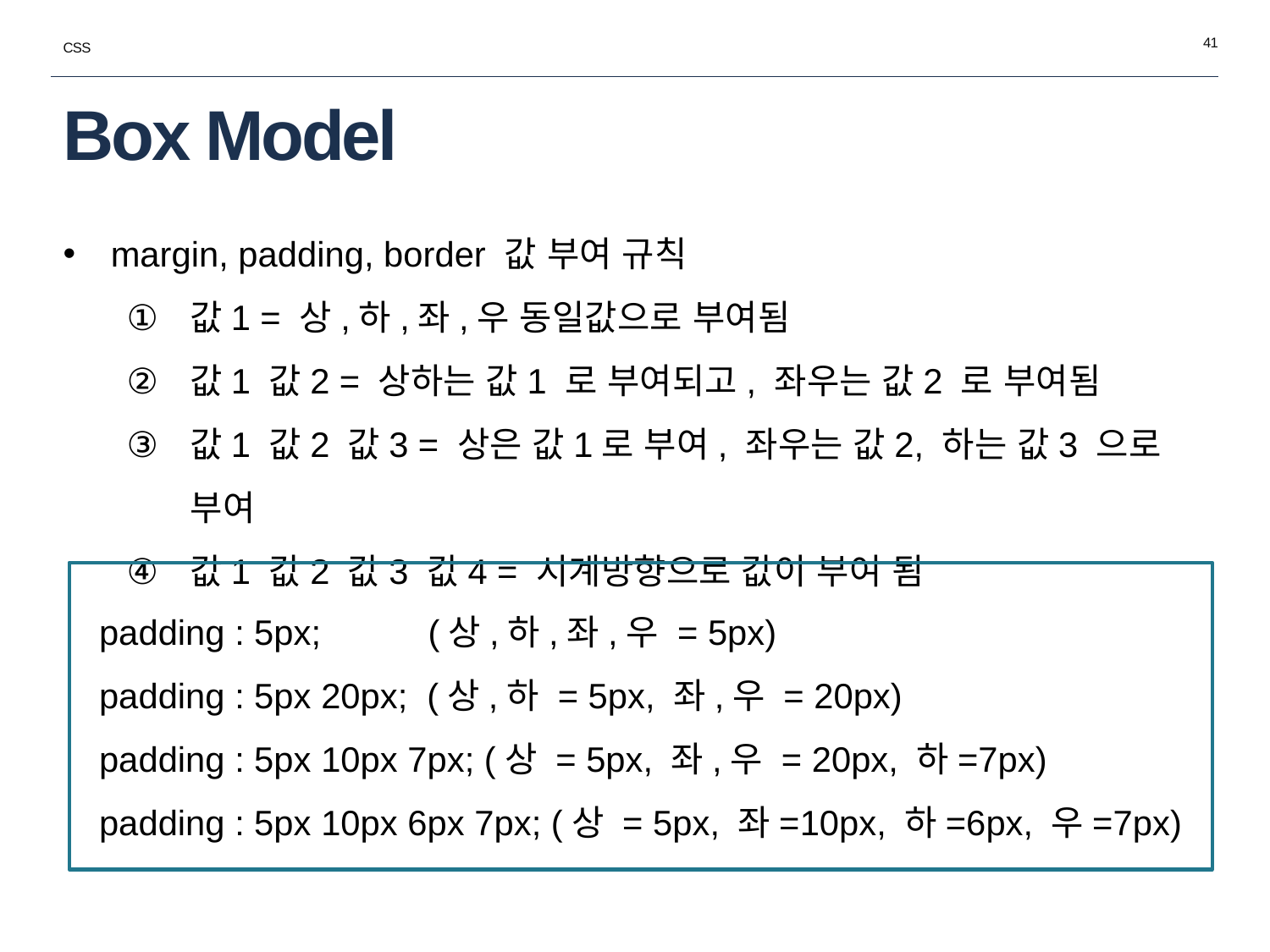

41
CSS
# Box Model
margin, padding, border 값 부여 규칙
값1 = 상,하,좌,우 동일값으로 부여됨
값1 값2 = 상하는 값1 로 부여되고, 좌우는 값2 로 부여됨
값1 값2 값3 = 상은 값1로 부여, 좌우는 값2, 하는 값3 으로 부여
값1 값2 값3 값4 = 시계방향으로 값이 부여 됨
padding : 5px;           (상,하,좌,우 = 5px)
padding : 5px 20px;  (상,하 = 5px, 좌,우 = 20px)
padding : 5px 10px 7px; (상 = 5px, 좌,우 = 20px, 하=7px)
padding : 5px 10px 6px 7px; (상 = 5px, 좌=10px, 하=6px, 우=7px)